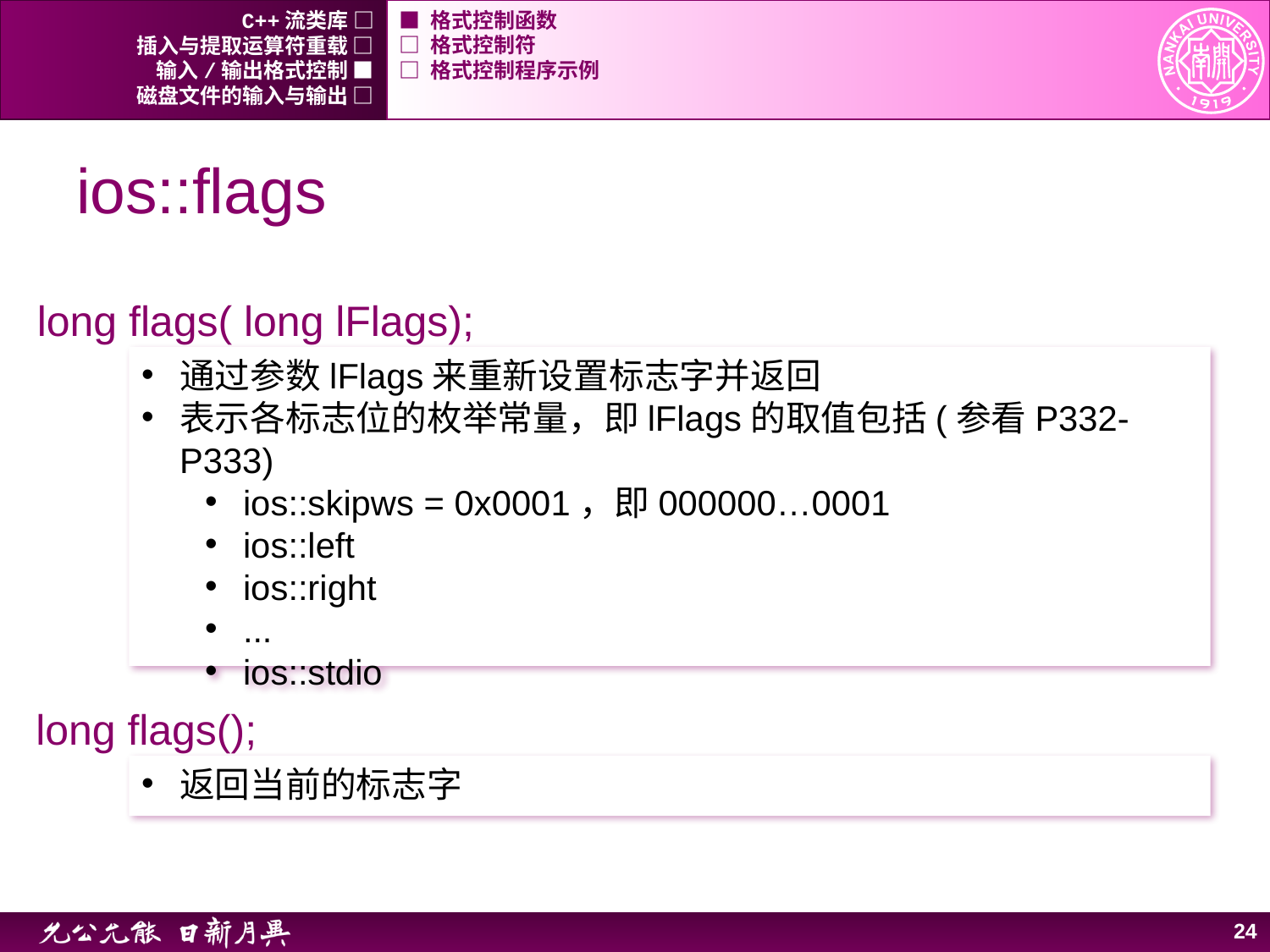

C++流类库 □
■ 格式控制函数
插入与提取运算符重载 □
□ 格式控制符
输入/输出格式控制 ■
□ 格式控制程序示例
磁盘文件的输入与输出 □
# ios::flags
long flags( long lFlags);
通过参数lFlags来重新设置标志字并返回
表示各标志位的枚举常量，即lFlags的取值包括(参看P332-P333)
ios::skipws = 0x0001，即000000…0001
ios::left
ios::right
...
ios::stdio
long flags();
返回当前的标志字
24